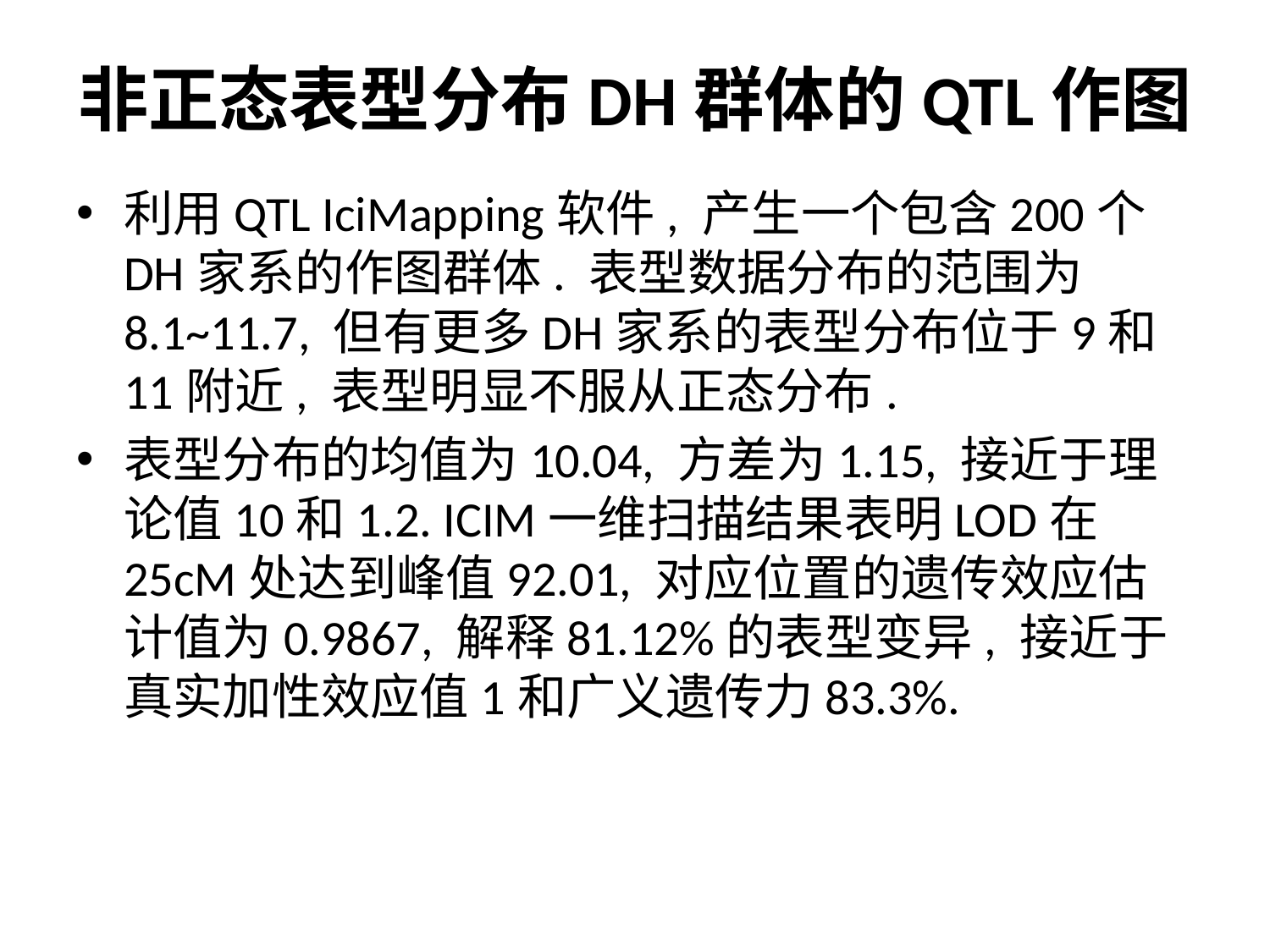

# 非正态表型分布DH群体的QTL作图
利用QTL IciMapping软件, 产生一个包含200个DH家系的作图群体. 表型数据分布的范围为8.1~11.7, 但有更多DH家系的表型分布位于9和11附近, 表型明显不服从正态分布.
表型分布的均值为10.04, 方差为1.15, 接近于理论值10和1.2. ICIM一维扫描结果表明LOD在25cM处达到峰值92.01, 对应位置的遗传效应估计值为0.9867, 解释81.12%的表型变异, 接近于真实加性效应值1和广义遗传力83.3%.